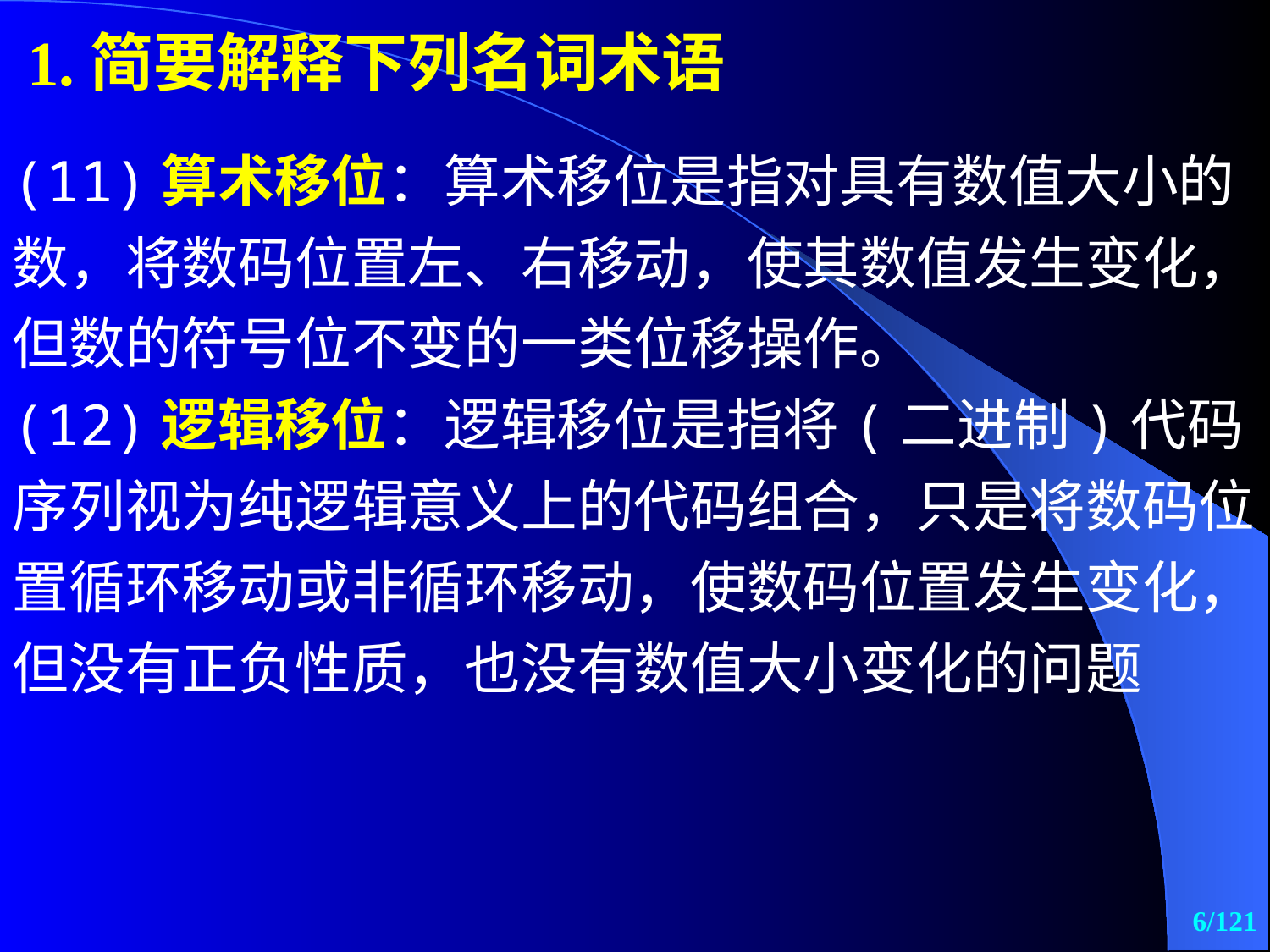

1.简要解释下列名词术语
(11)算术移位：算术移位是指对具有数值大小的数，将数码位置左、右移动，使其数值发生变化，但数的符号位不变的一类位移操作。
(12)逻辑移位：逻辑移位是指将(二进制)代码序列视为纯逻辑意义上的代码组合，只是将数码位置循环移动或非循环移动，使数码位置发生变化，但没有正负性质，也没有数值大小变化的问题
6/121